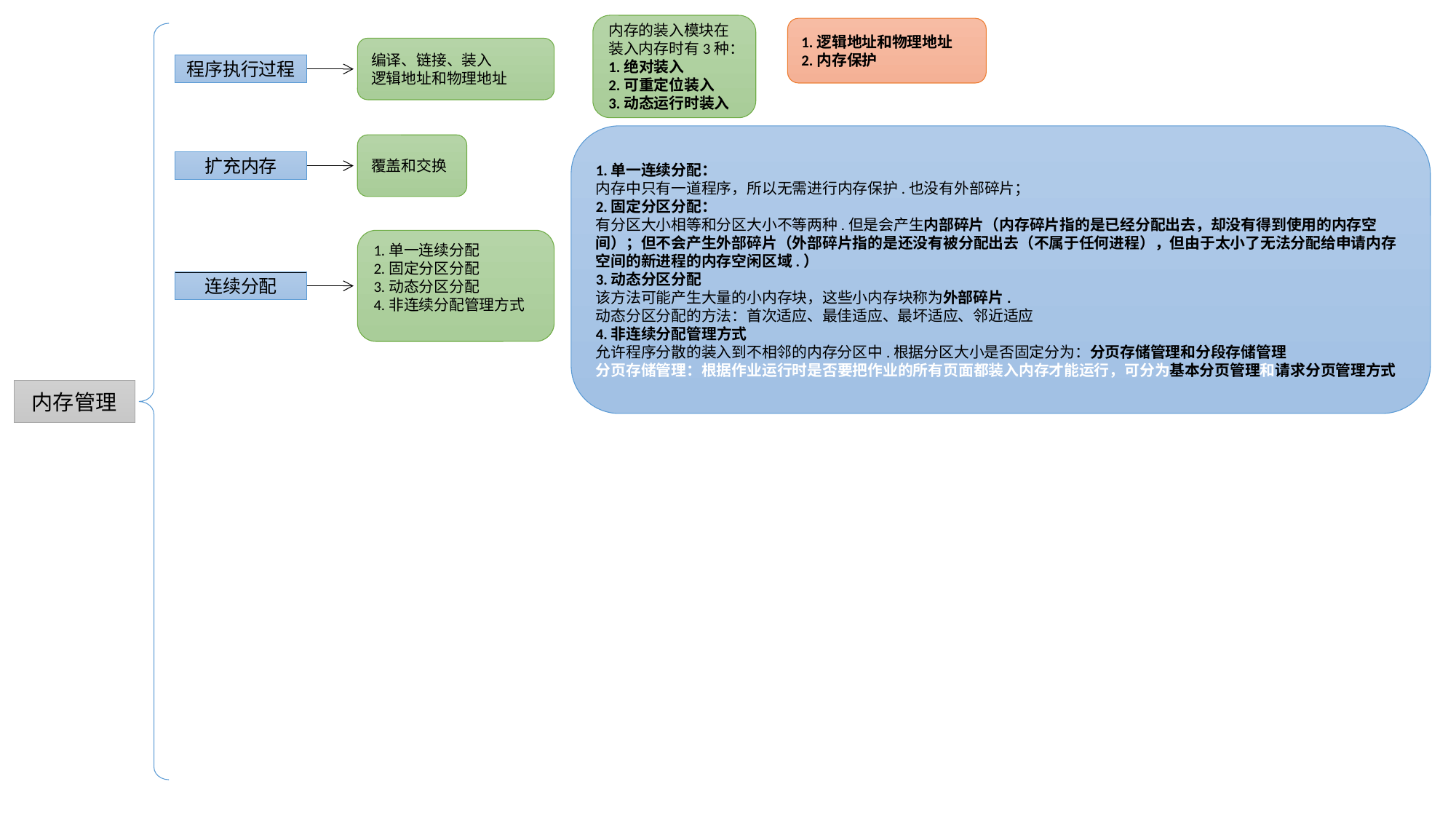

内存的装入模块在装入内存时有3种：1.绝对装入
2.可重定位装入
3.动态运行时装入
1.逻辑地址和物理地址
2.内存保护

编译、链接、装入
逻辑地址和物理地址
程序执行过程
1.单一连续分配：
内存中只有一道程序，所以无需进行内存保护.也没有外部碎片；
2.固定分区分配：
有分区大小相等和分区大小不等两种.但是会产生内部碎片（内存碎片指的是已经分配出去，却没有得到使用的内存空间）；但不会产生外部碎片（外部碎片指的是还没有被分配出去（不属于任何进程），但由于太小了无法分配给申请内存空间的新进程的内存空闲区域.）
3.动态分区分配
该方法可能产生大量的小内存块，这些小内存块称为外部碎片.
动态分区分配的方法：首次适应、最佳适应、最坏适应、邻近适应
4.非连续分配管理方式
允许程序分散的装入到不相邻的内存分区中.根据分区大小是否固定分为：分页存储管理和分段存储管理
分页存储管理：根据作业运行时是否要把作业的所有页面都装入内存才能运行，可分为基本分页管理和请求分页管理方式
覆盖和交换
扩充内存
1.单一连续分配
2.固定分区分配
3.动态分区分配
4.非连续分配管理方式

连续分配
内存管理